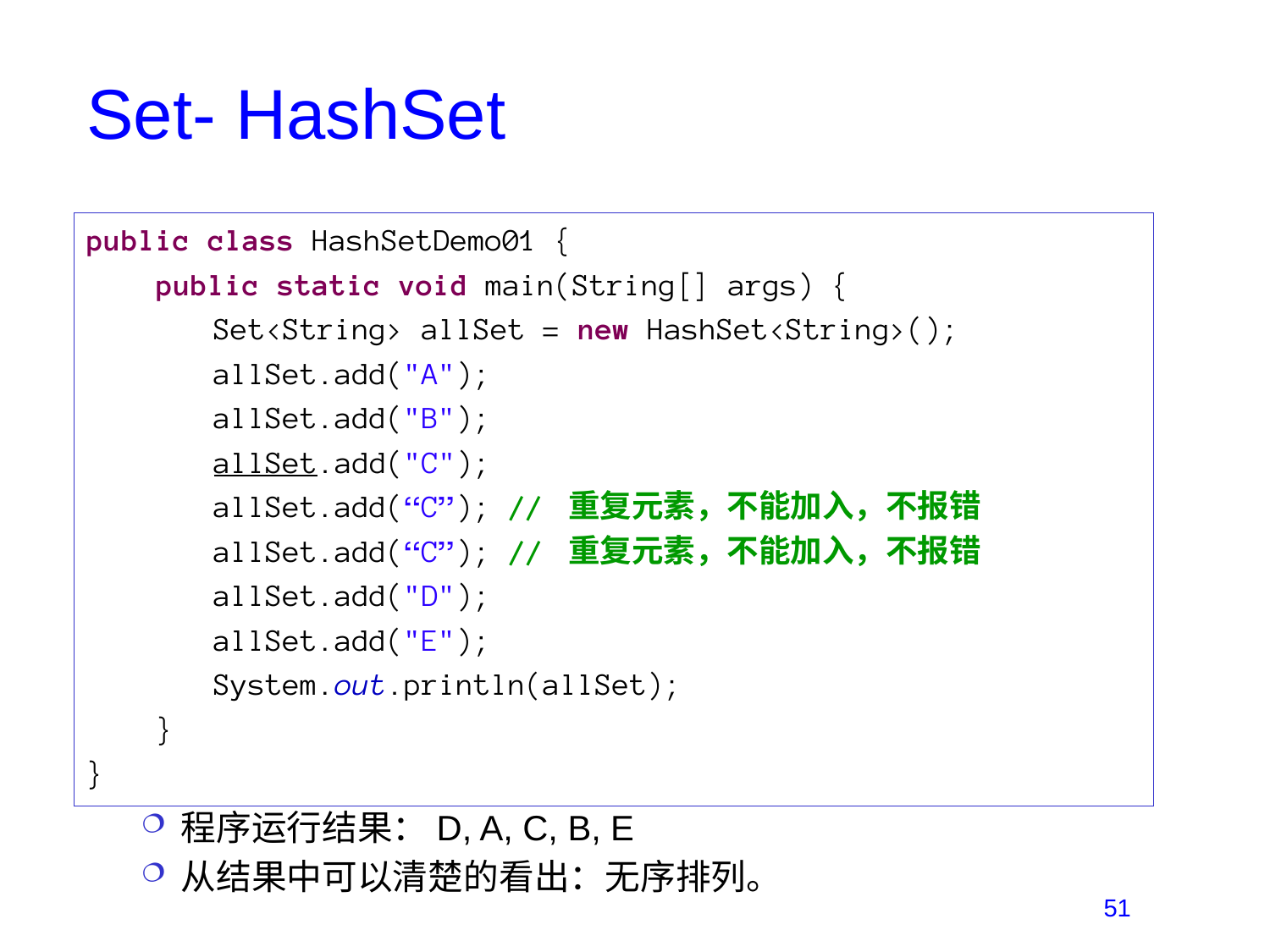

# Set- HashSet
public class HashSetDemo01 {
    public static void main(String[] args) {
	Set<String> allSet = new HashSet<String>();
	allSet.add("A");
	allSet.add("B");
	allSet.add("C");
	allSet.add(“C”); // 重复元素，不能加入，不报错
	allSet.add(“C”); // 重复元素，不能加入，不报错
	allSet.add("D");
	allSet.add("E");
	System.out.println(allSet);
    }
}
程序运行结果：D, A, C, B, E
从结果中可以清楚的看出：无序排列。
51